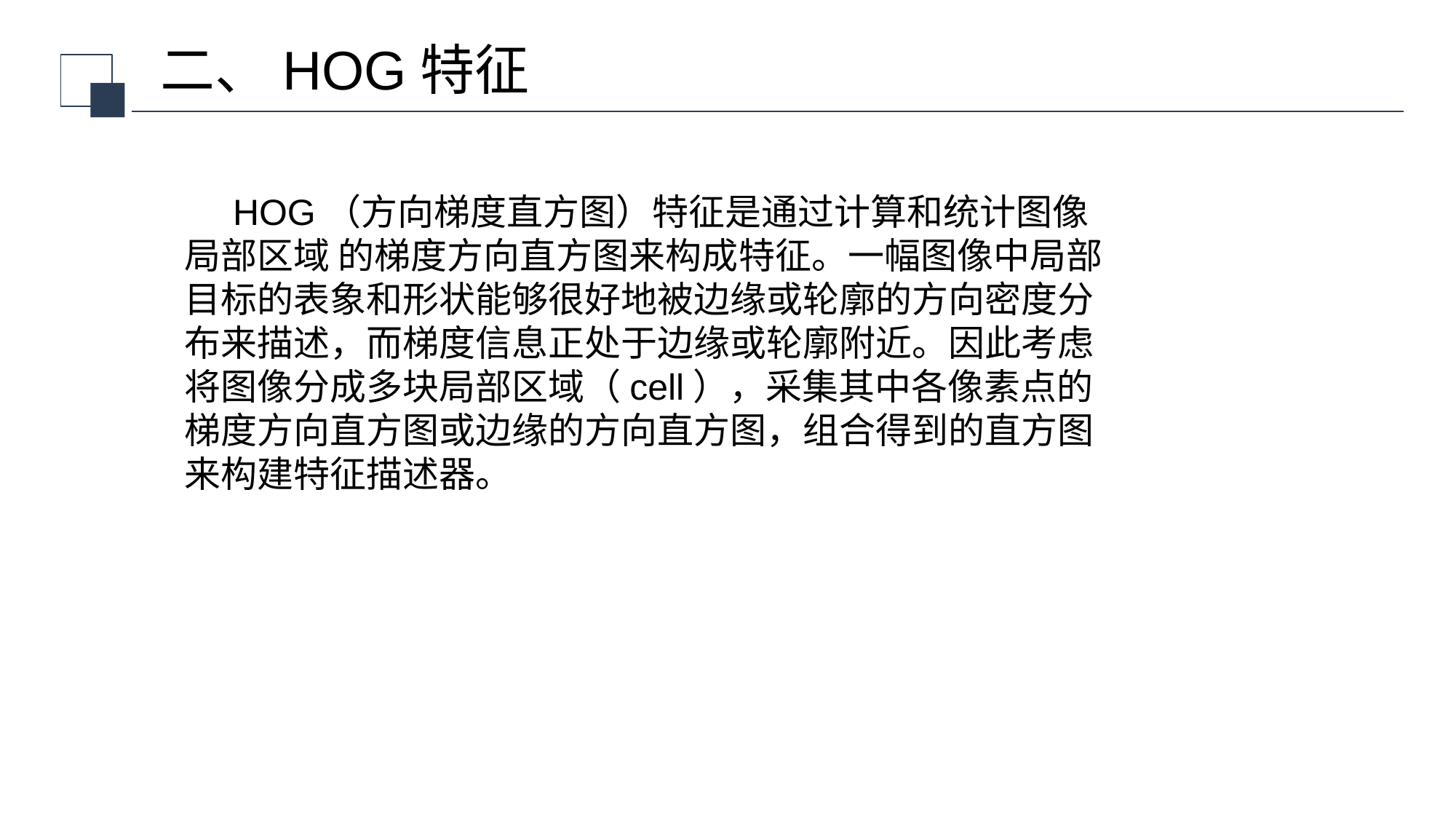

二、HOG特征

      HOG（方向梯度直方图）特征是通过计算和统计图像 局部区域 的梯度方向直方图来构成特征。一幅图像中局部目标的表象和形状能够很好地被边缘或轮廓的方向密度分布来描述，而梯度信息正处于边缘或轮廓附近。因此考虑将图像分成多块局部区域（cell），采集其中各像素点的梯度方向直方图或边缘的方向直方图，组合得到的直方图来构建特征描述器。